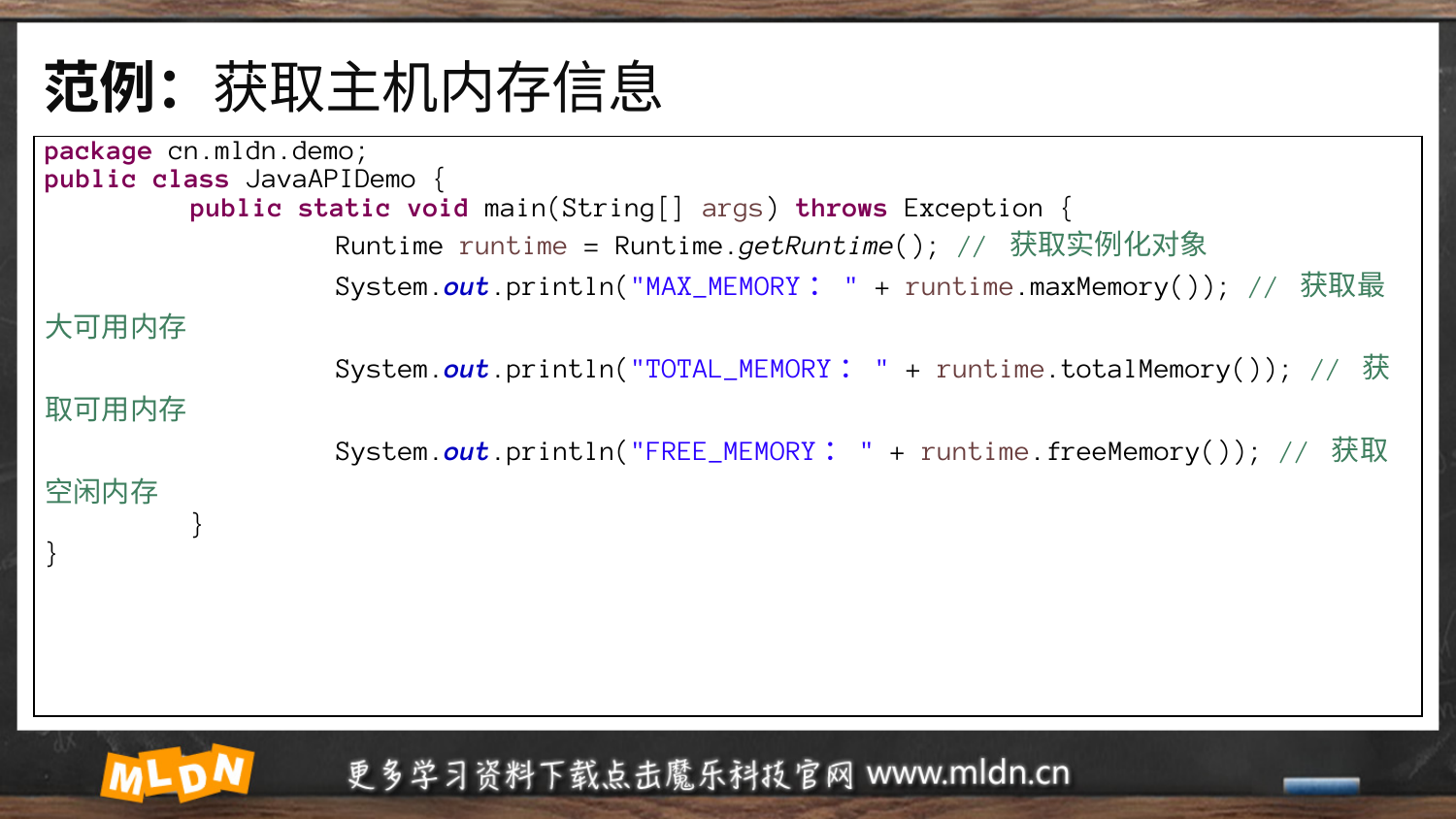

# 范例：获取主机内存信息
| package cn.mldn.demo; public class JavaAPIDemo { public static void main(String[] args) throws Exception { Runtime runtime = Runtime.getRuntime(); // 获取实例化对象 System.out.println("MAX\_MEMORY：" + runtime.maxMemory()); // 获取最大可用内存 System.out.println("TOTAL\_MEMORY：" + runtime.totalMemory()); // 获取可用内存 System.out.println("FREE\_MEMORY：" + runtime.freeMemory()); // 获取空闲内存 } } |
| --- |